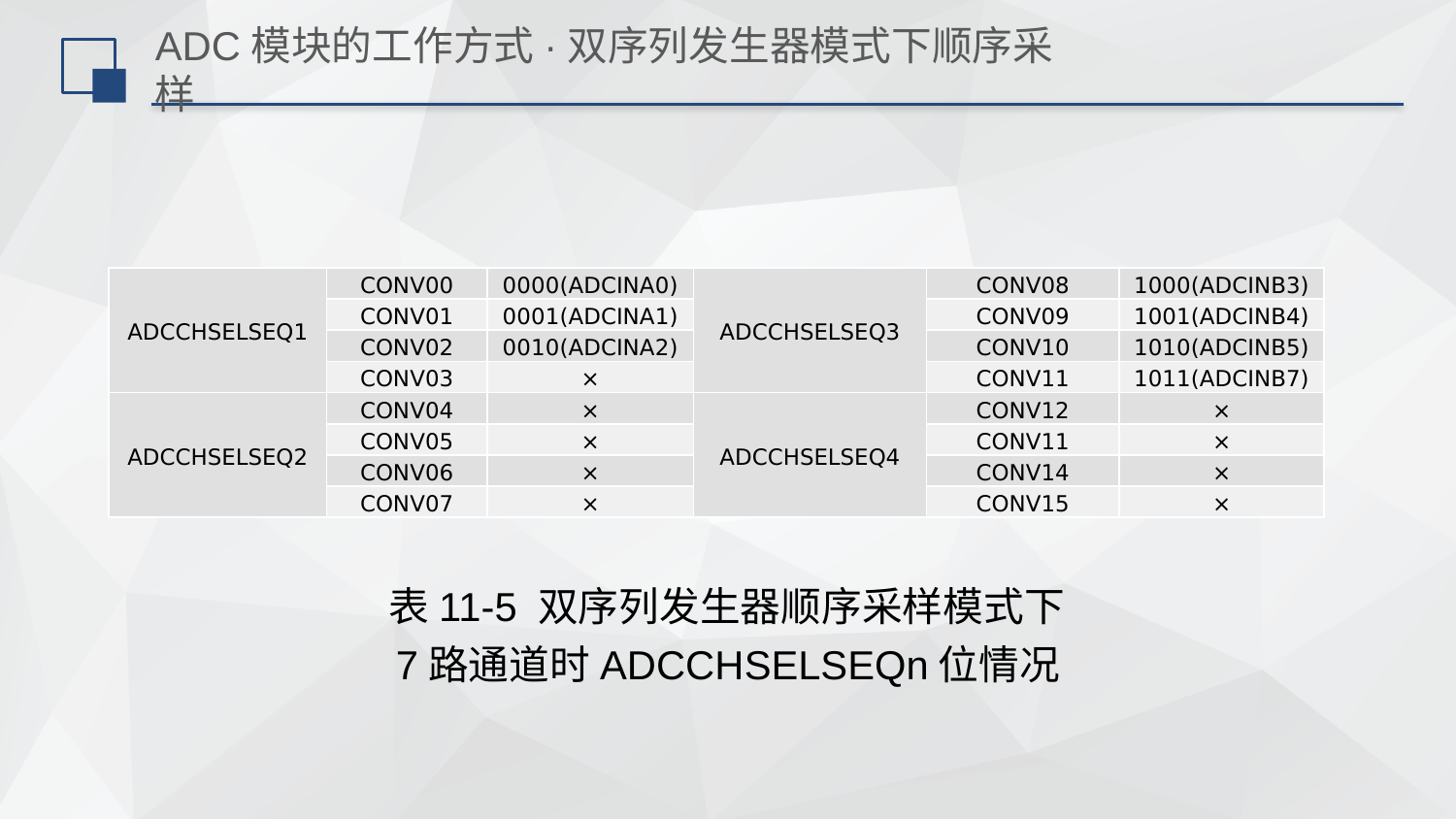

# ADC模块的工作方式·双序列发生器模式下顺序采样
| ADCCHSELSEQ1 | CONV00 | 0000(ADCINA0) | ADCCHSELSEQ3 | CONV08 | 1000(ADCINB3) |
| --- | --- | --- | --- | --- | --- |
|  | CONV01 | 0001(ADCINA1) |  | CONV09 | 1001(ADCINB4) |
|  | CONV02 | 0010(ADCINA2) |  | CONV10 | 1010(ADCINB5) |
|  | CONV03 | × |  | CONV11 | 1011(ADCINB7) |
| ADCCHSELSEQ2 | CONV04 | × | ADCCHSELSEQ4 | CONV12 | × |
|  | CONV05 | × |  | CONV11 | × |
|  | CONV06 | × |  | CONV14 | × |
|  | CONV07 | × |  | CONV15 | × |
表11-5 双序列发生器顺序采样模式下7路通道时ADCCHSELSEQn位情况